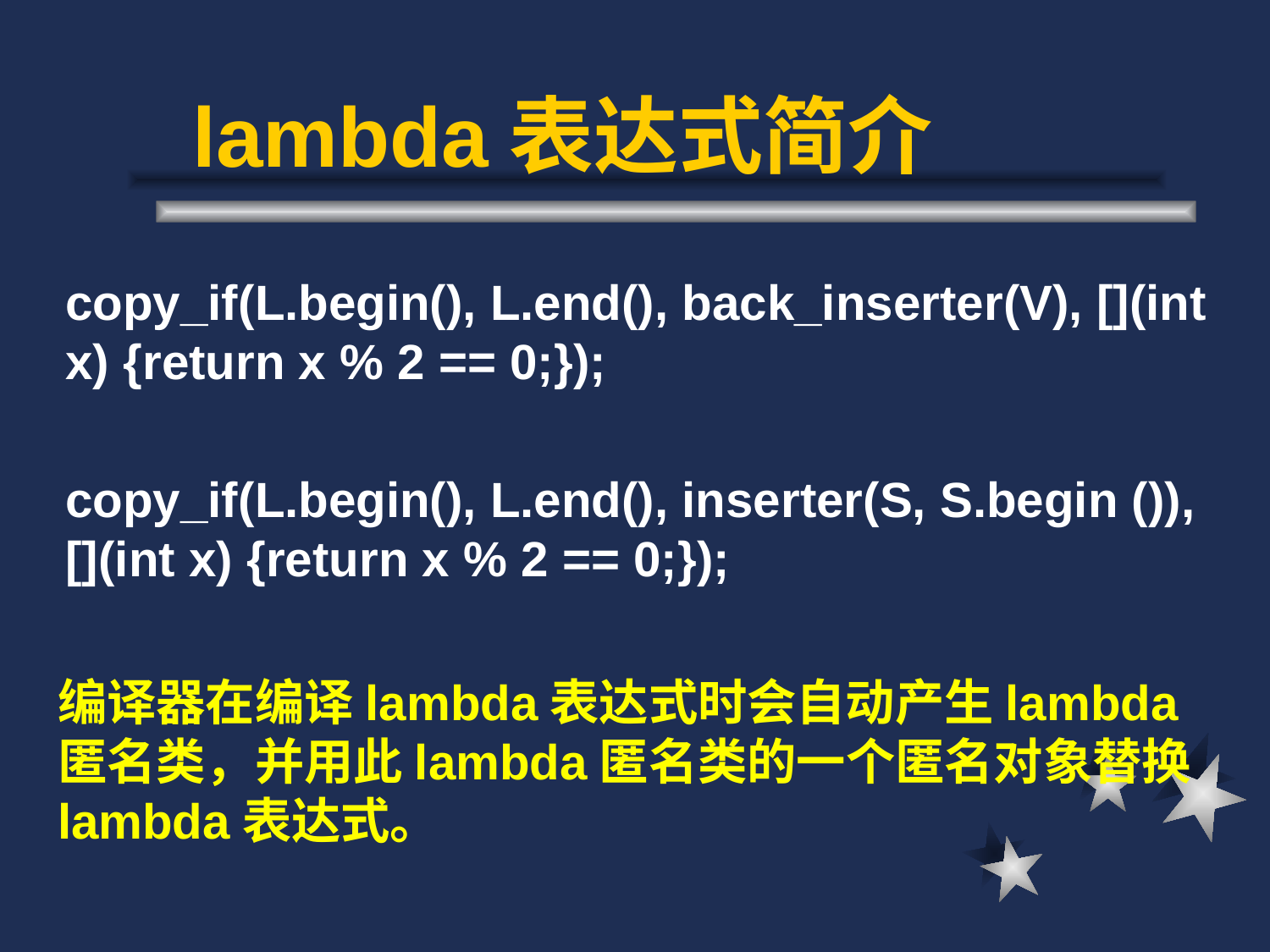

# lambda表达式简介
copy_if(L.begin(), L.end(), back_inserter(V), [](int x) {return x % 2 == 0;});

copy_if(L.begin(), L.end(), inserter(S, S.begin ()), [](int x) {return x % 2 == 0;});

编译器在编译lambda表达式时会自动产生lambda匿名类，并用此lambda匿名类的一个匿名对象替换lambda表达式。